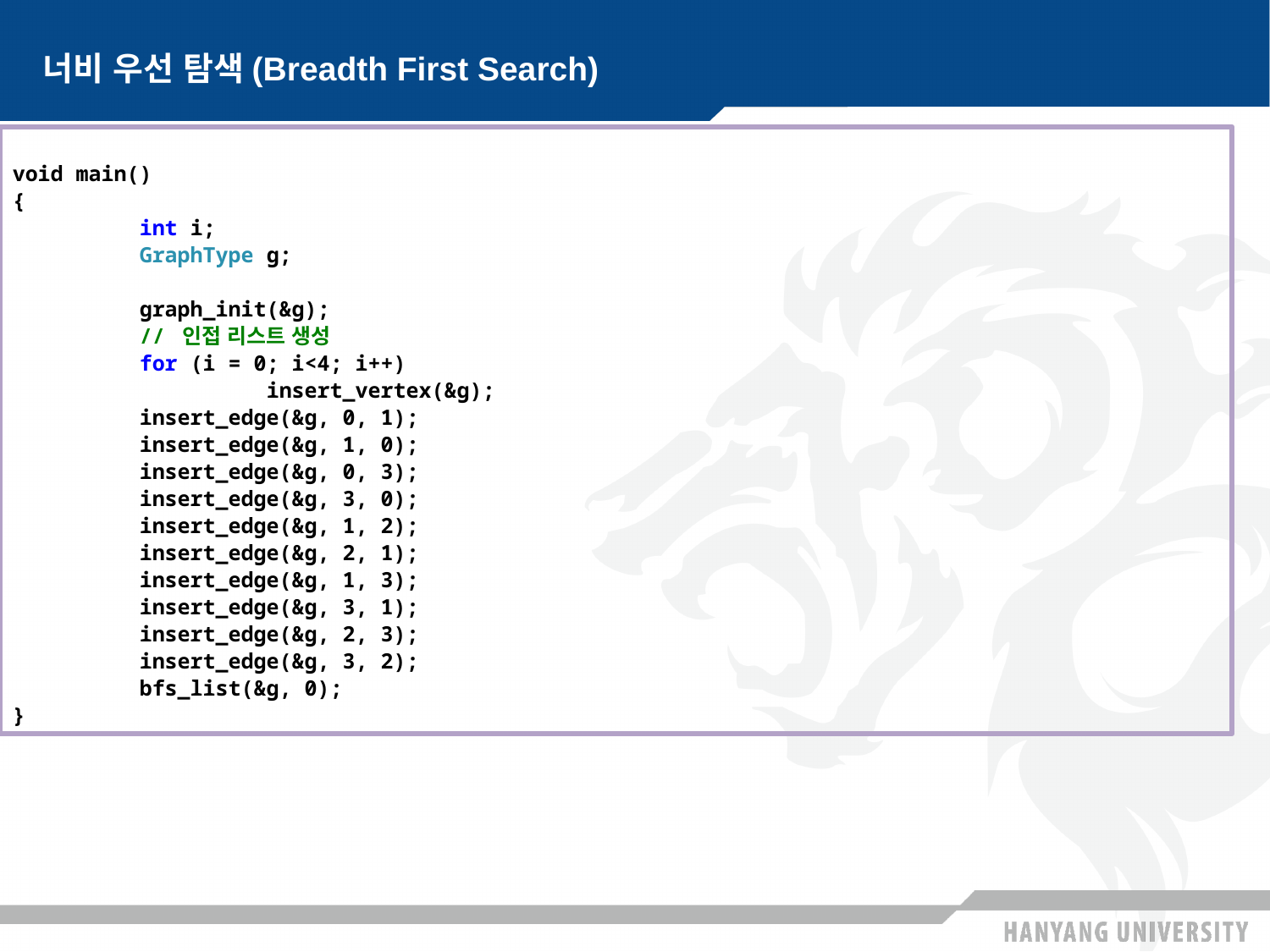

# 너비 우선 탐색(Breadth First Search)

void main()
{
	int i;
	GraphType g;

	graph_init(&g);
	// 인접 리스트 생성
	for (i = 0; i<4; i++)
		insert_vertex(&g);
	insert_edge(&g, 0, 1);
	insert_edge(&g, 1, 0);
	insert_edge(&g, 0, 3);
	insert_edge(&g, 3, 0);
	insert_edge(&g, 1, 2);
	insert_edge(&g, 2, 1);
	insert_edge(&g, 1, 3);
	insert_edge(&g, 3, 1);
	insert_edge(&g, 2, 3);
	insert_edge(&g, 3, 2);
	bfs_list(&g, 0);
}